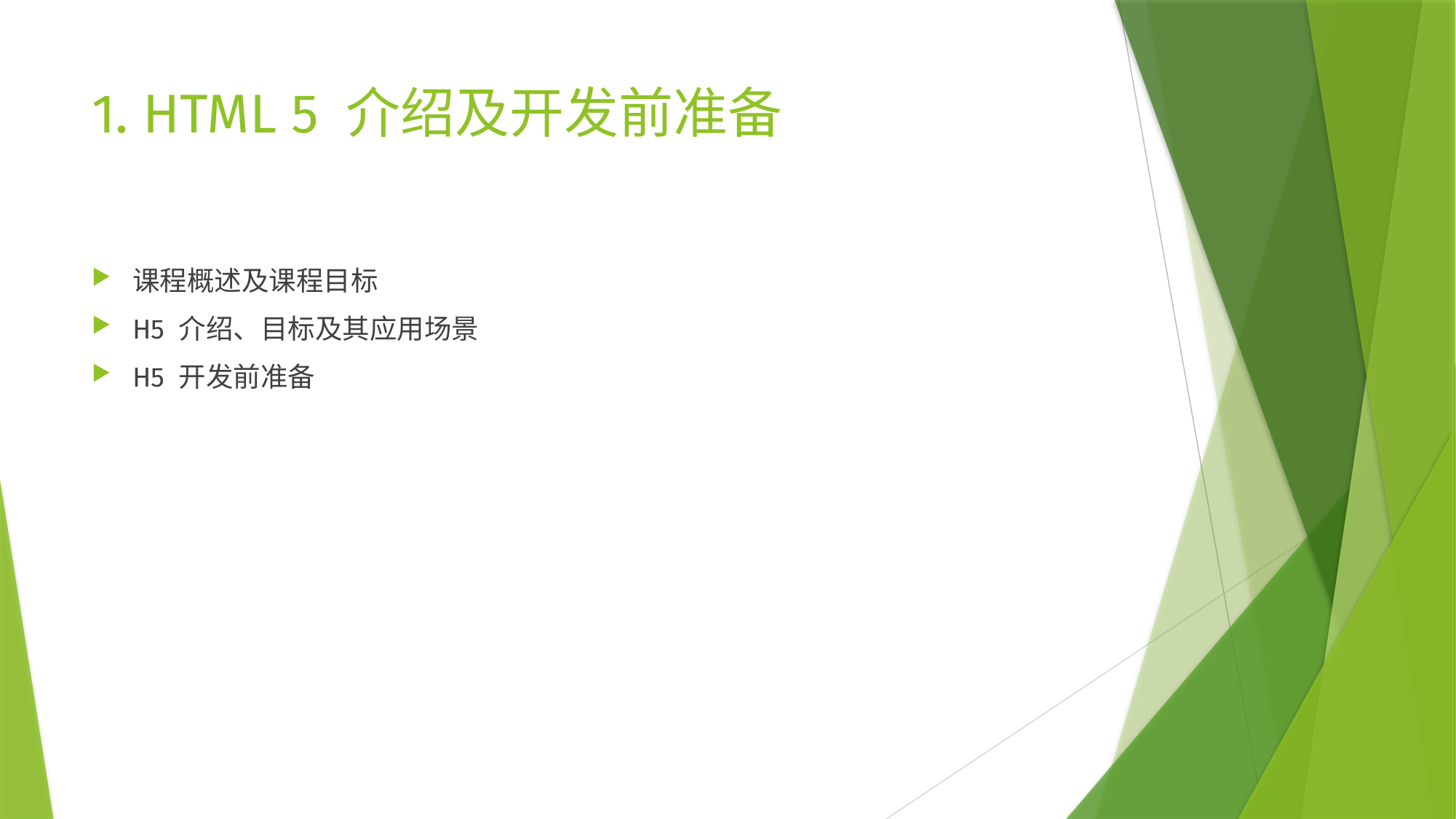

# 1. HTML 5 介绍及开发前准备
课程概述及课程目标
H5 介绍、目标及其应用场景
H5 开发前准备